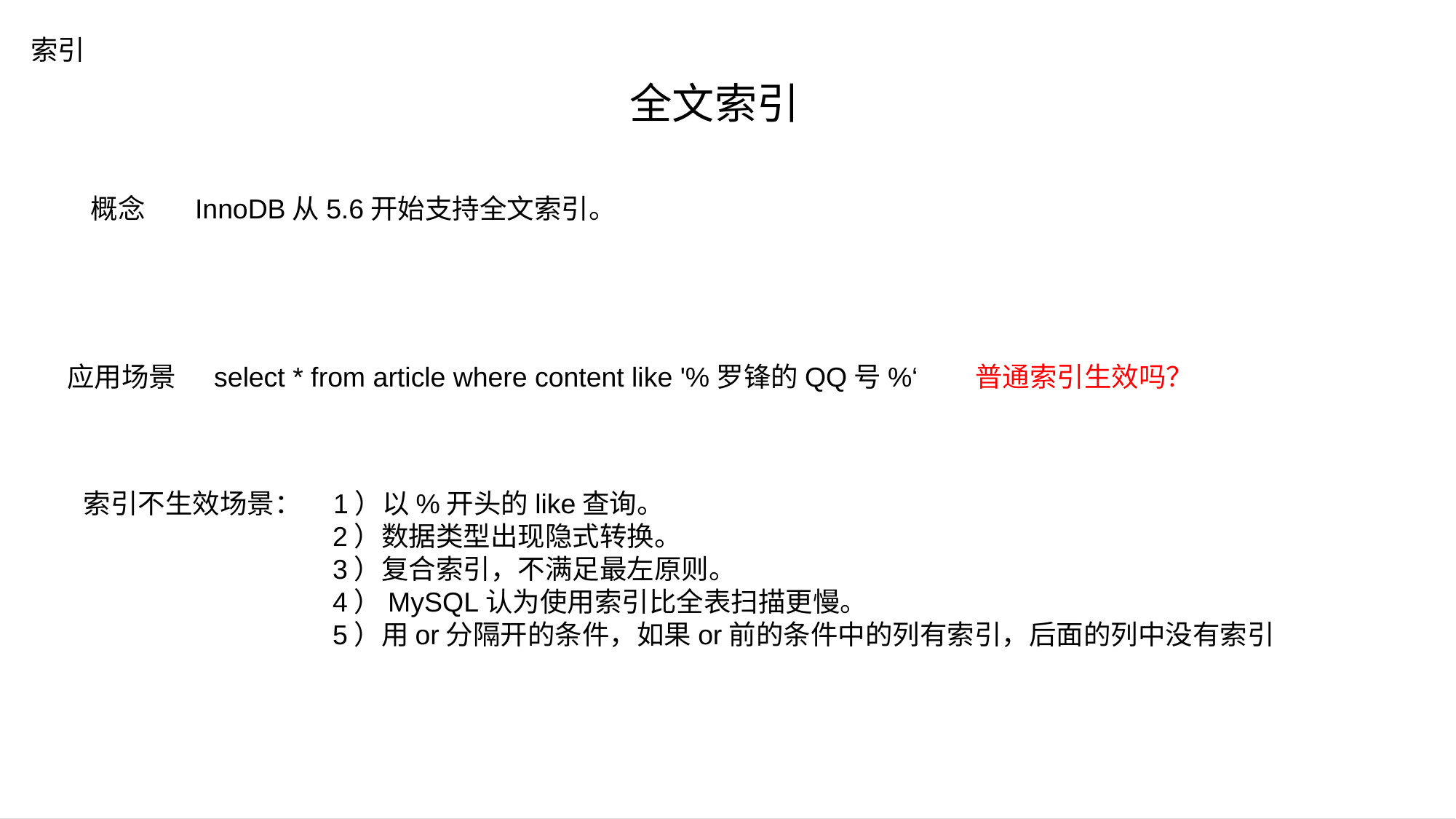

索引
全文索引
概念       InnoDB从5.6开始支持全文索引。
# 空白演示
应用场景     select * from article where content like '%罗锋的QQ号%‘
普通索引生效吗？
在此输入您的封面副标题
索引不生效场景：    1）以%开头的like查询。
		    2）数据类型出现隐式转换。
		    3）复合索引，不满足最左原则。
		    4）MySQL认为使用索引比全表扫描更慢。
		    5）用or分隔开的条件，如果or前的条件中的列有索引，后面的列中没有索引